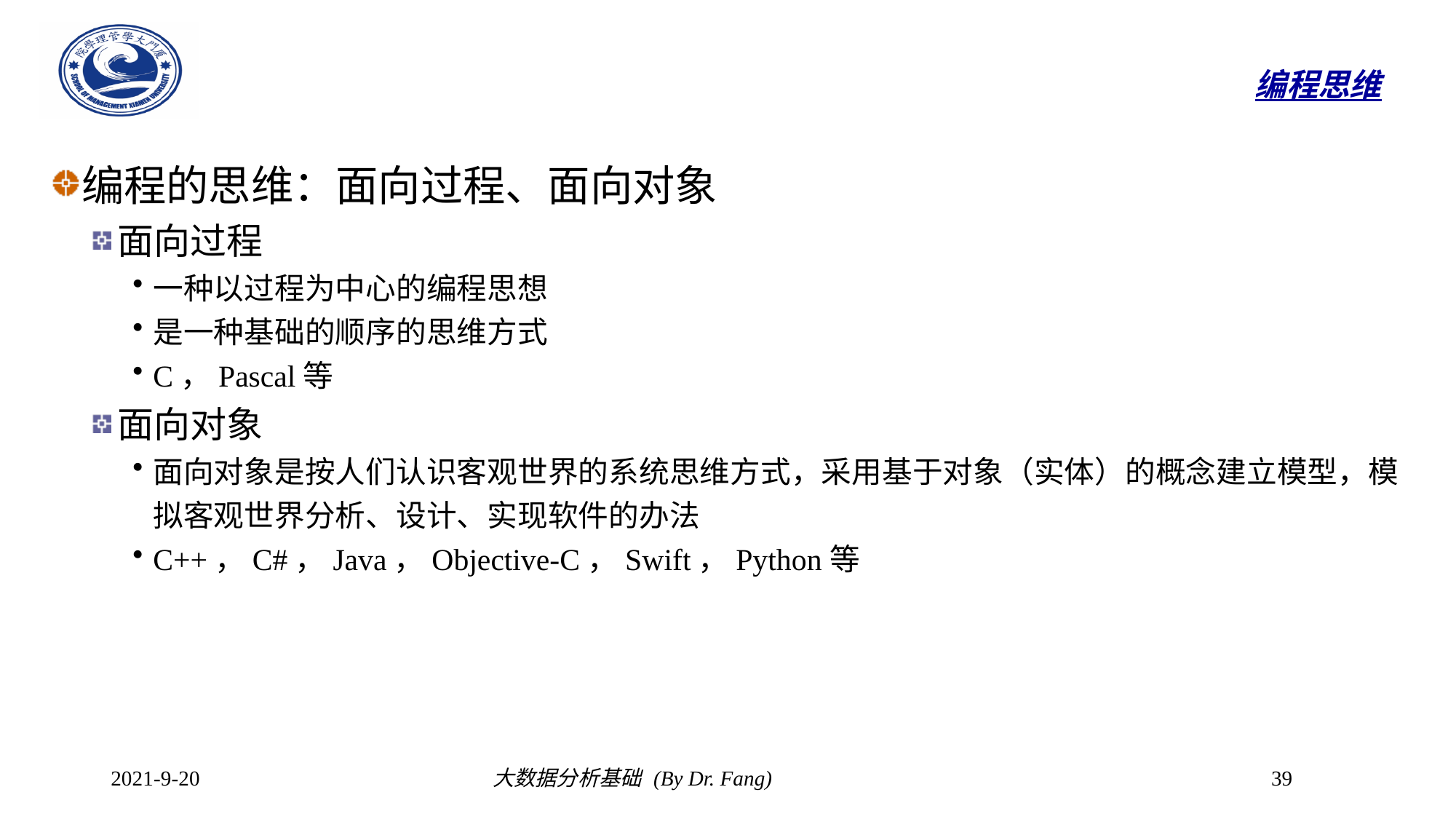

# 编程思维
编程的思维：面向过程、面向对象
面向过程
一种以过程为中心的编程思想
是一种基础的顺序的思维方式
C，Pascal等
面向对象
面向对象是按人们认识客观世界的系统思维方式，采用基于对象（实体）的概念建立模型，模拟客观世界分析、设计、实现软件的办法
C++，C#，Java，Objective-C，Swift，Python等
2021-9-20
大数据分析基础 (By Dr. Fang)
39